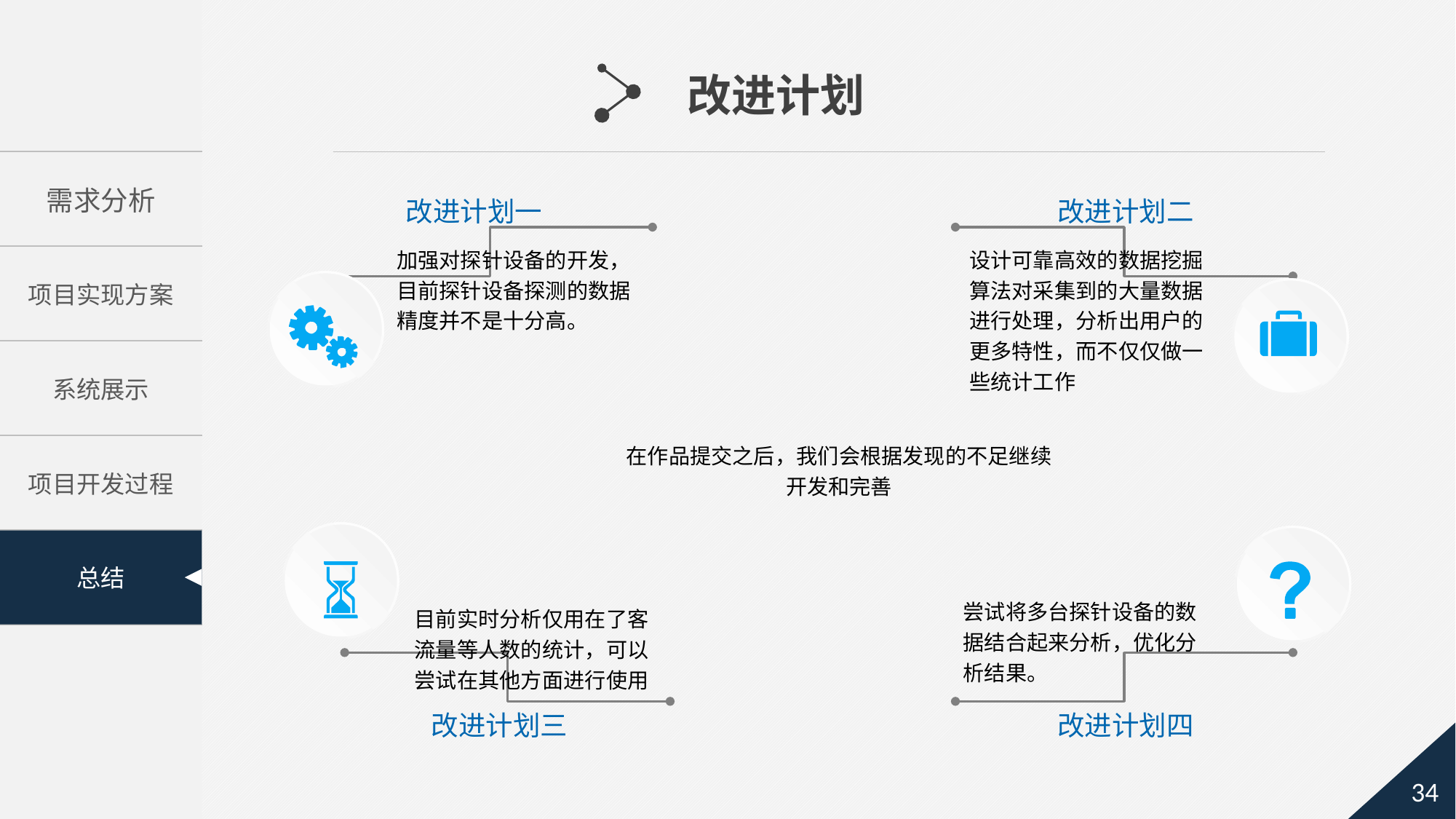

改进计划
改进计划一
改进计划二
加强对探针设备的开发，目前探针设备探测的数据精度并不是十分高。
设计可靠高效的数据挖掘算法对采集到的大量数据进行处理，分析出用户的更多特性，而不仅仅做一些统计工作

在作品提交之后，我们会根据发现的不足继续开发和完善

尝试将多台探针设备的数据结合起来分析，优化分析结果。
目前实时分析仅用在了客流量等人数的统计，可以尝试在其他方面进行使用
改进计划三
改进计划四